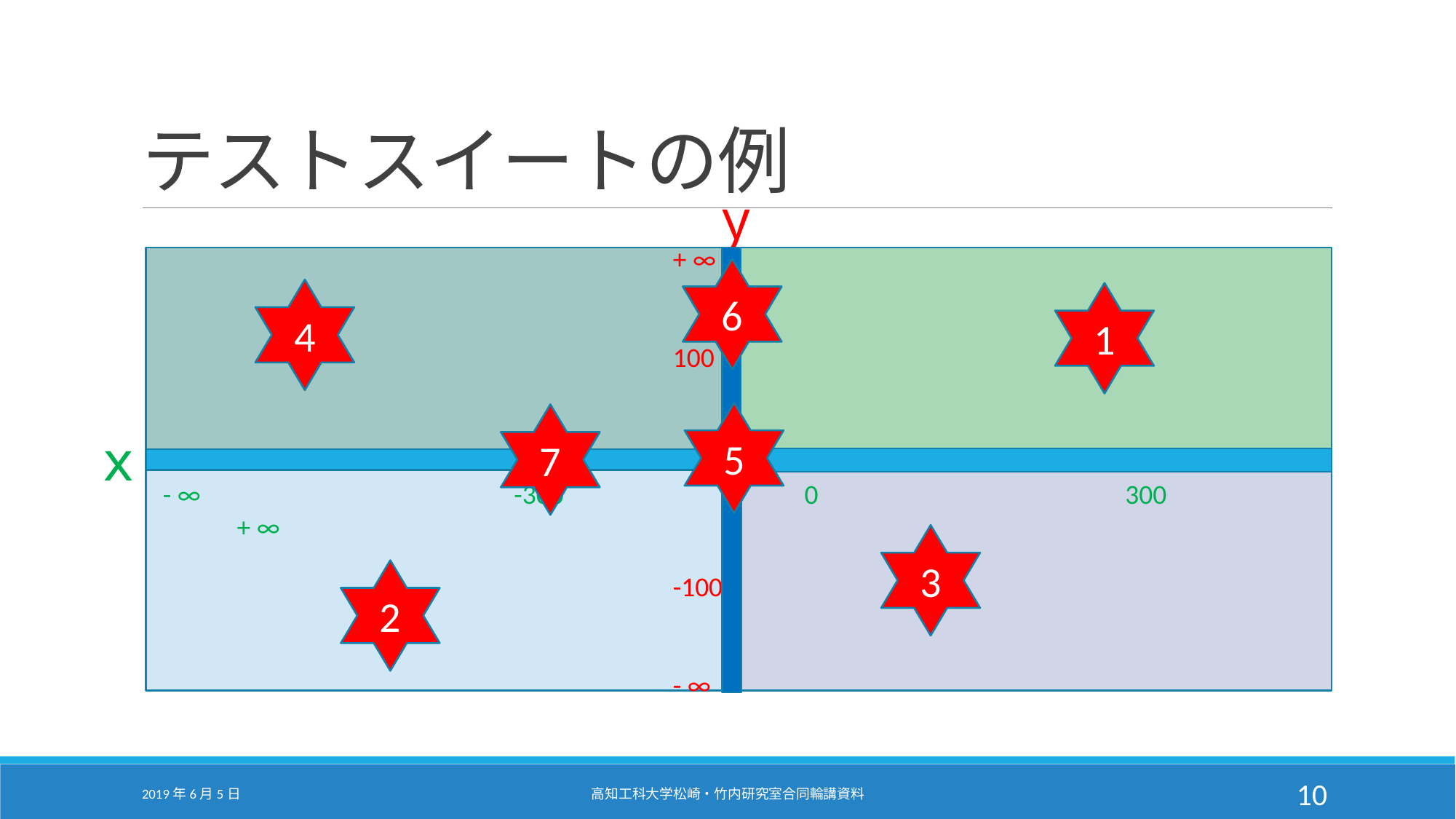

# テストスイートの例
y
+ ∞

100

-100

- ∞

6
4
1
5
7
x

- ∞　　　　　　　　　　　-300                                       0                                        　   300                                    + ∞

3
2
2019年6月5日
高知工科大学松崎・竹内研究室合同輪講資料
10